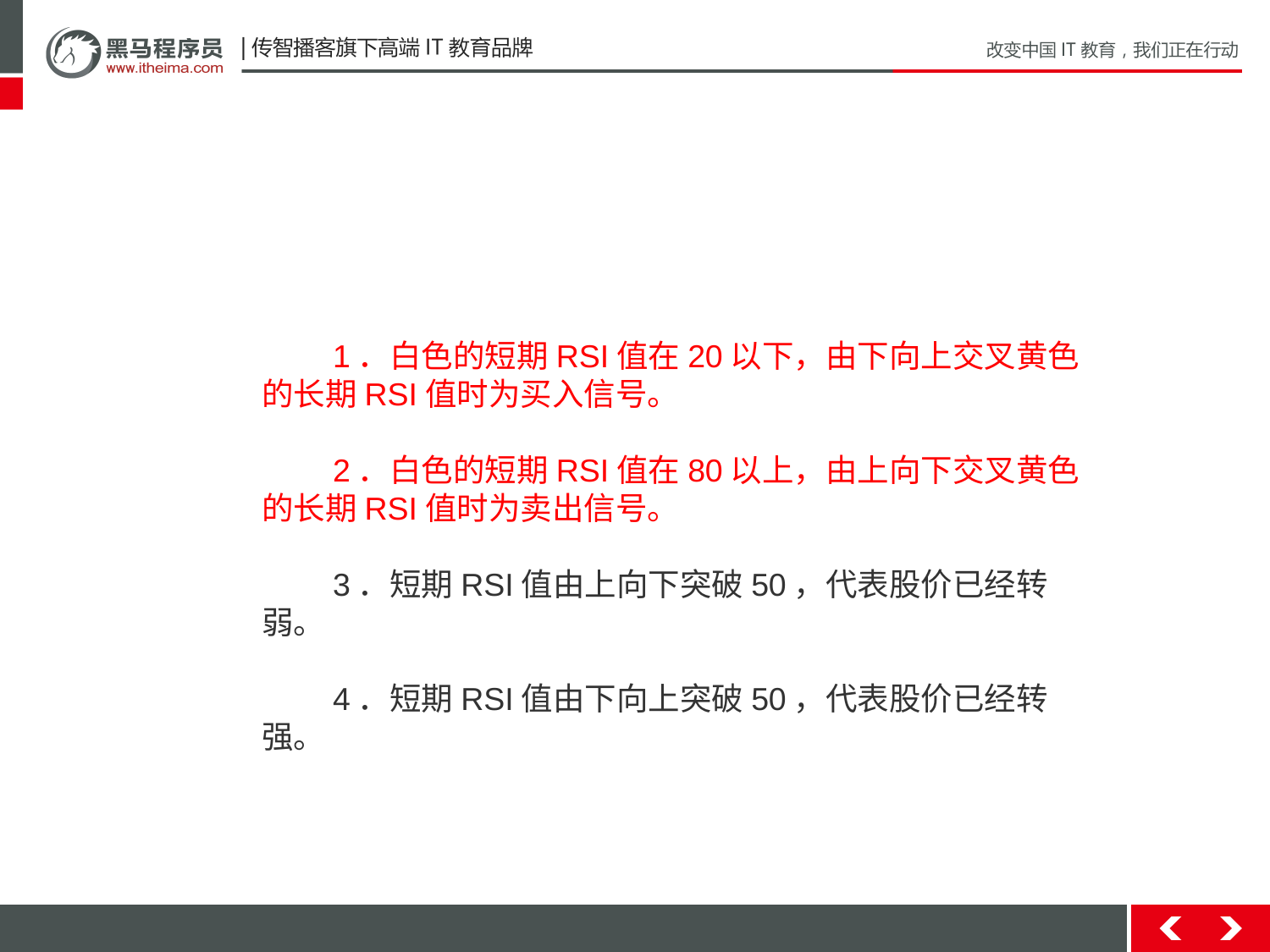

1．白色的短期RSI值在20以下，由下向上交叉黄色的长期RSI值时为买入信号。

　　2．白色的短期RSI值在80以上，由上向下交叉黄色的长期RSI值时为卖出信号。

　　3．短期RSI值由上向下突破50，代表股价已经转弱。

　　4．短期RSI值由下向上突破50，代表股价已经转强。